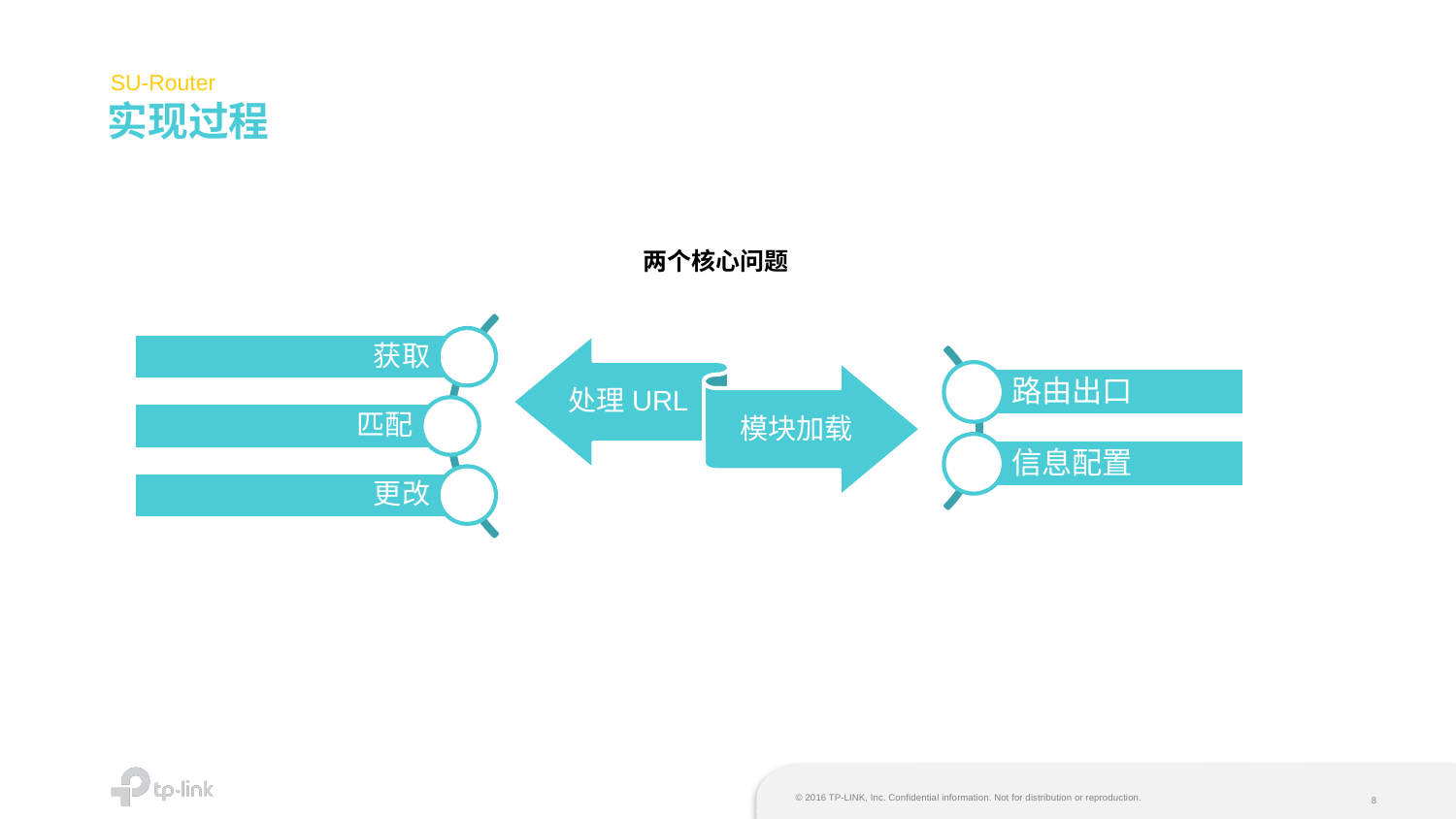

SU-Router
# 实现过程
两个核心问题
处理URL
模块加载
获取
匹配
更改
路由出口
信息配置